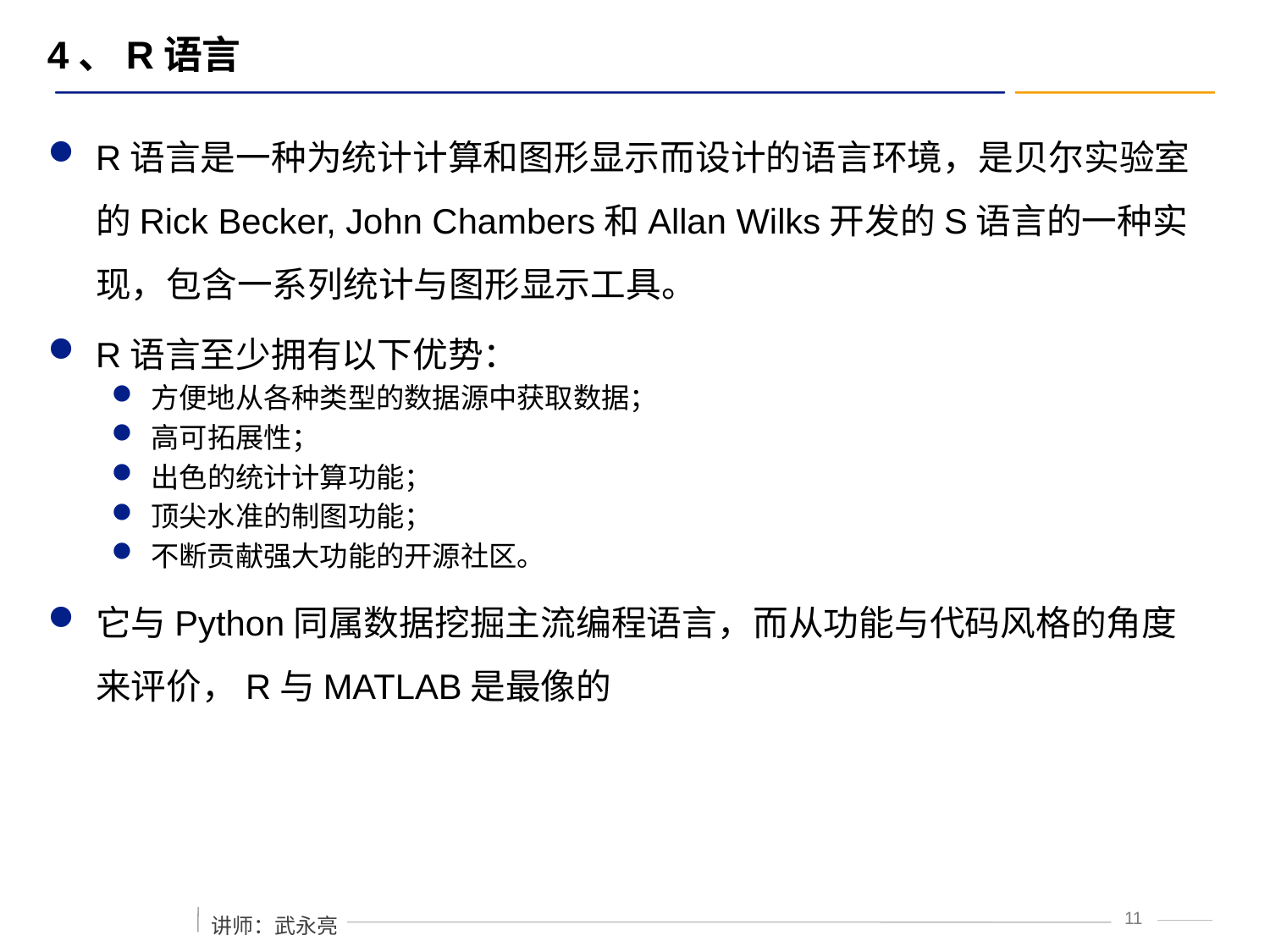

# 4、R语言
R语言是一种为统计计算和图形显示而设计的语言环境，是贝尔实验室的Rick Becker, John Chambers和Allan Wilks开发的S语言的一种实现，包含一系列统计与图形显示工具。
R语言至少拥有以下优势：
方便地从各种类型的数据源中获取数据；
高可拓展性；
出色的统计计算功能；
顶尖水准的制图功能；
不断贡献强大功能的开源社区。
它与Python同属数据挖掘主流编程语言，而从功能与代码风格的角度来评价，R与MATLAB是最像的